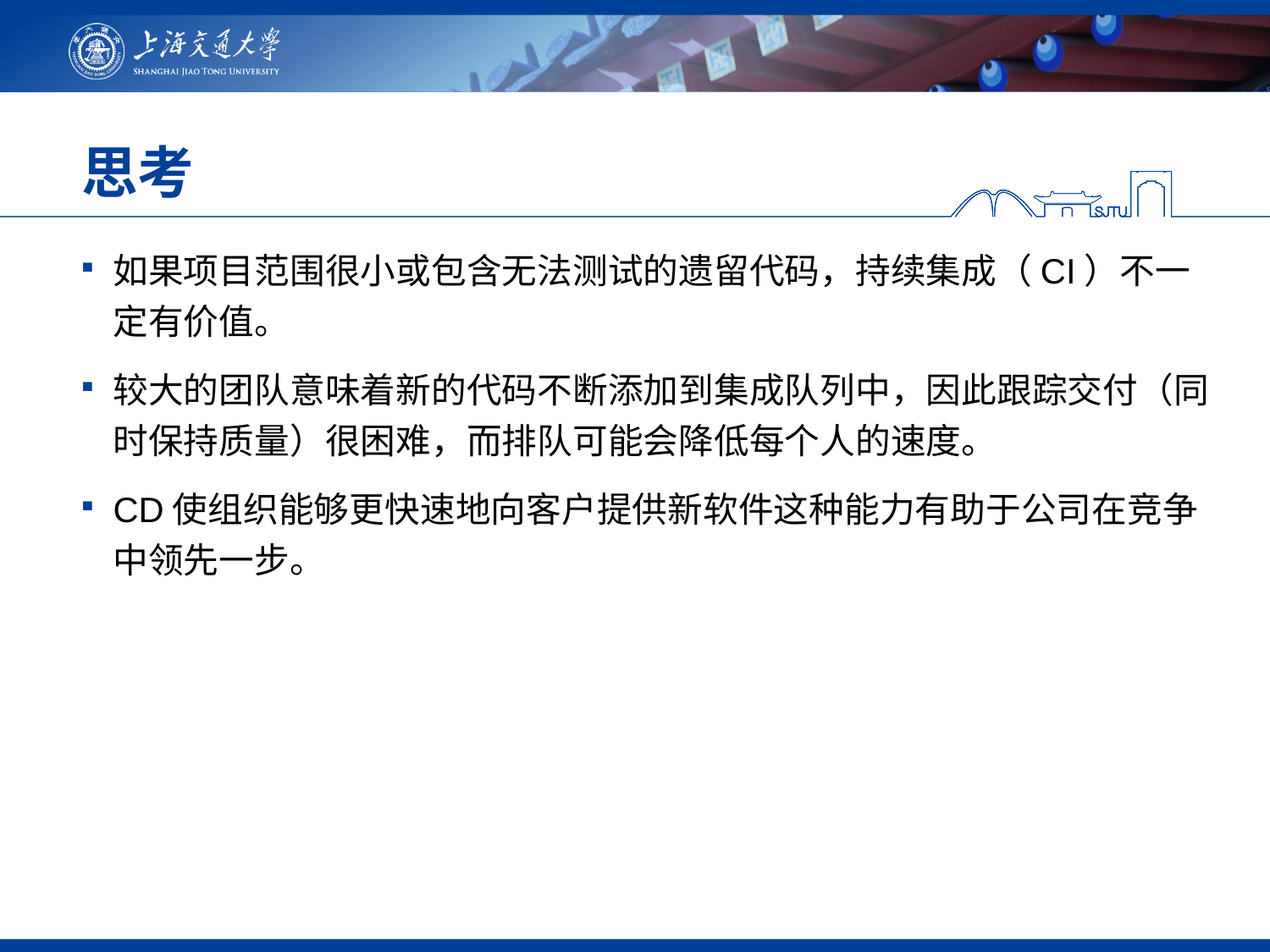

# 思考
如果项目范围很小或包含无法测试的遗留代码，持续集成（CI）不一定有价值。
较大的团队意味着新的代码不断添加到集成队列中，因此跟踪交付（同时保持质量）很困难，而排队可能会降低每个人的速度。
CD使组织能够更快速地向客户提供新软件这种能力有助于公司在竞争中领先一步。